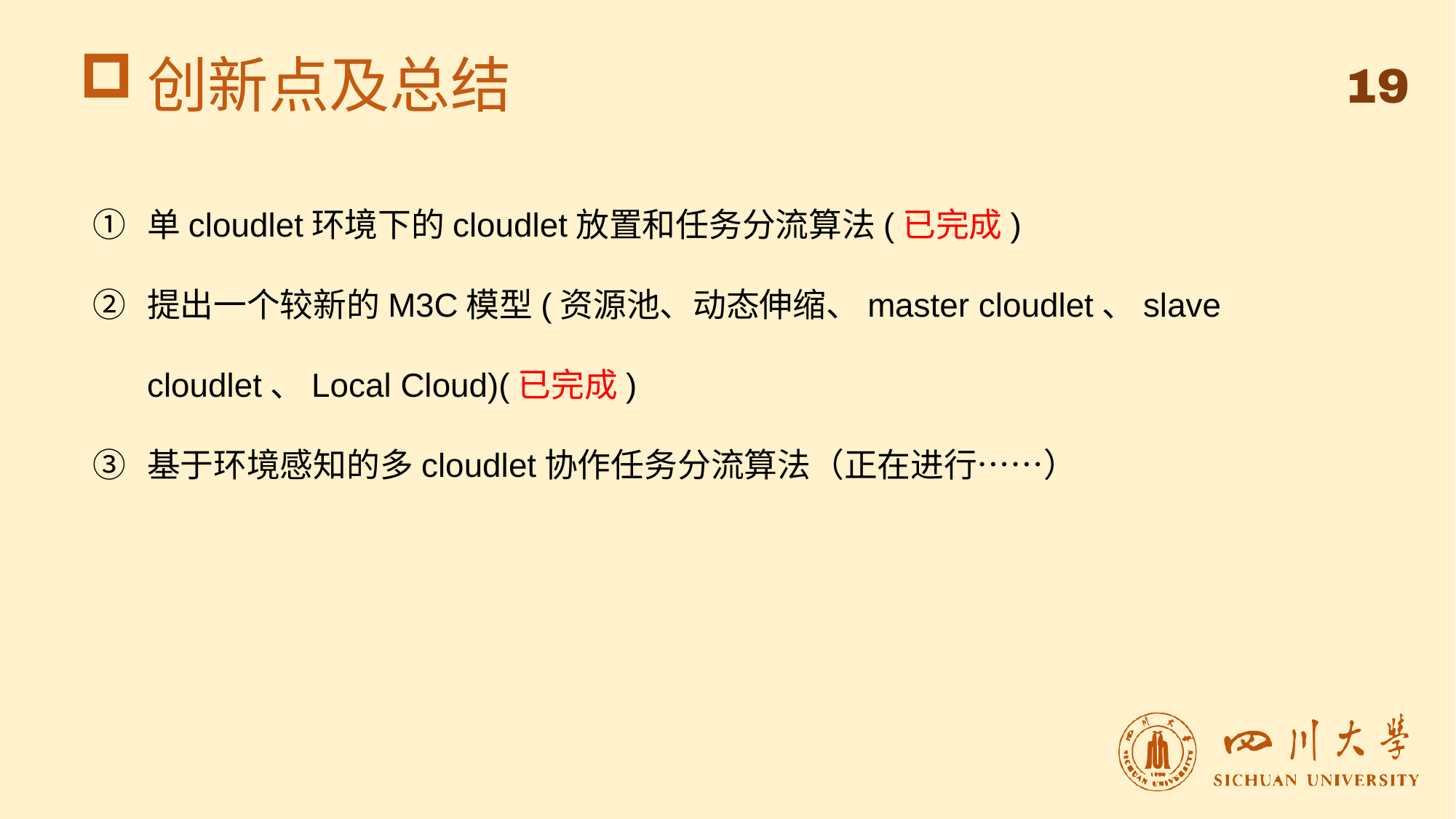

创新点及总结
19
单cloudlet环境下的cloudlet放置和任务分流算法(已完成)
提出一个较新的M3C模型(资源池、动态伸缩、master cloudlet、slave cloudlet、Local Cloud)(已完成)
基于环境感知的多cloudlet协作任务分流算法（正在进行……）